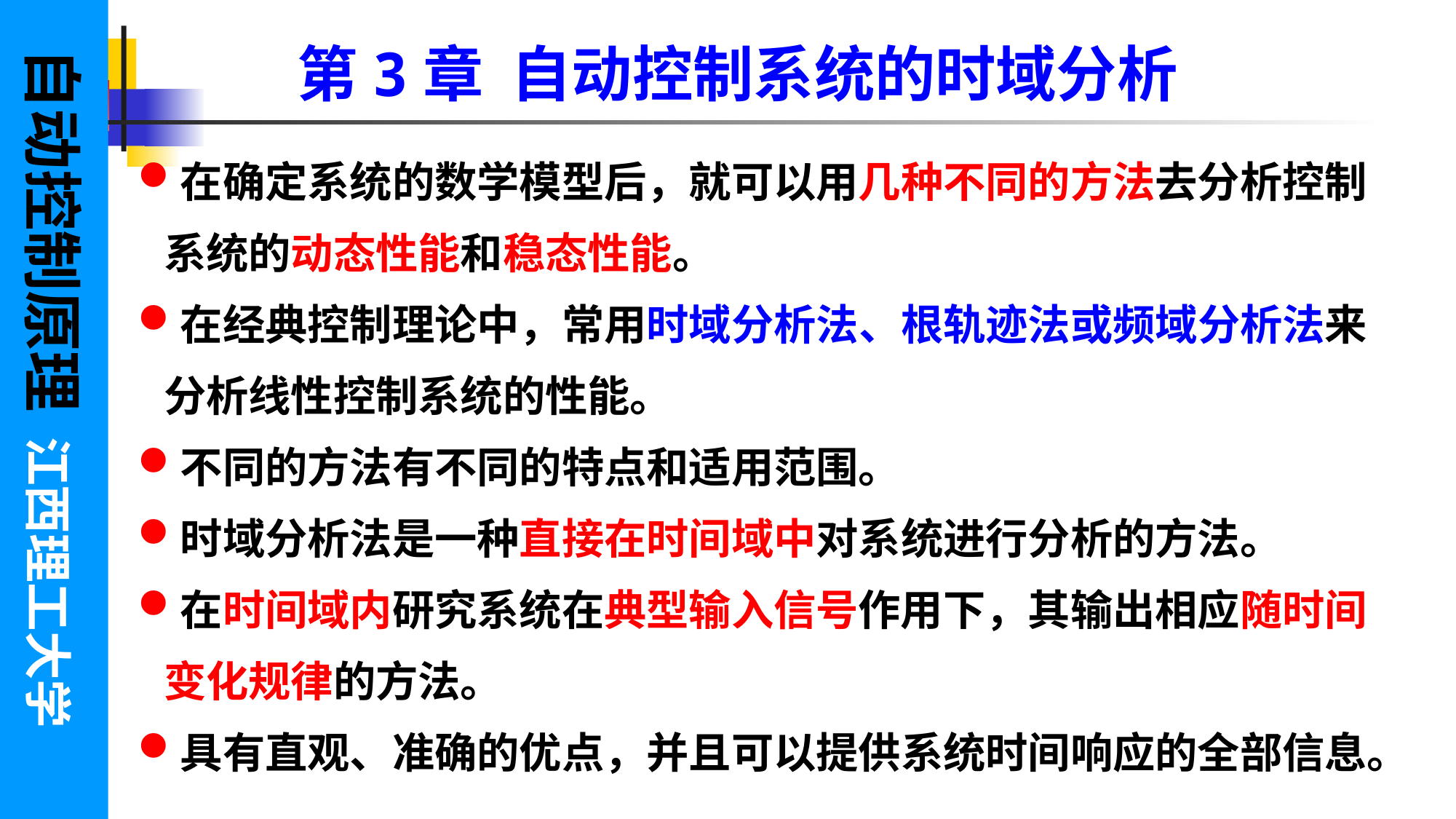

自动控制原理  江西理工大学
第3章  自动控制系统的时域分析
在确定系统的数学模型后，就可以用几种不同的方法去分析控制系统的动态性能和稳态性能。
在经典控制理论中，常用时域分析法、根轨迹法或频域分析法来分析线性控制系统的性能。
不同的方法有不同的特点和适用范围。
时域分析法是一种直接在时间域中对系统进行分析的方法。
在时间域内研究系统在典型输入信号作用下，其输出相应随时间变化规律的方法。
具有直观、准确的优点，并且可以提供系统时间响应的全部信息。